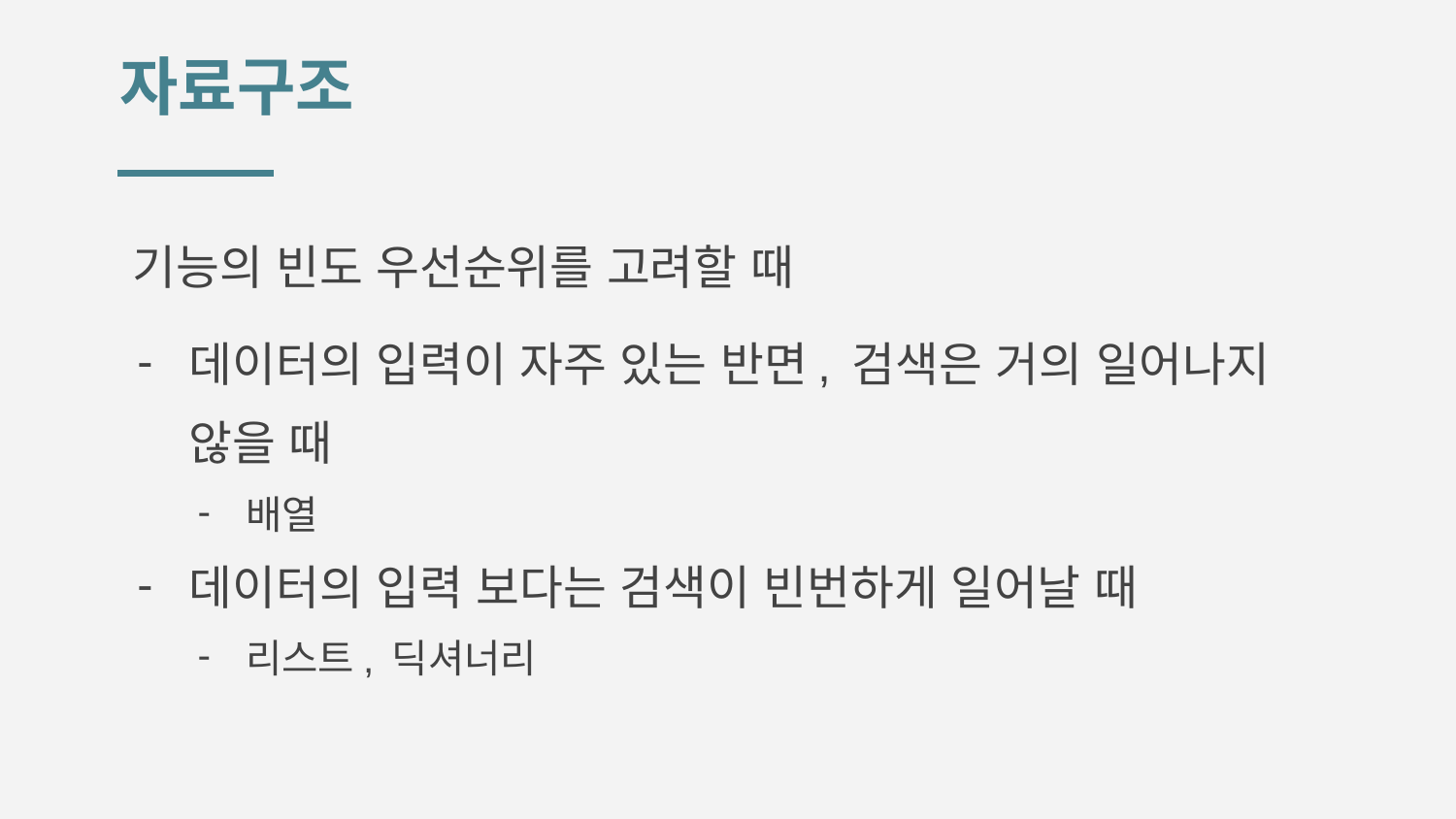

# 자료구조
기능의 빈도 우선순위를 고려할 때
데이터의 입력이 자주 있는 반면, 검색은 거의 일어나지 않을 때
배열
데이터의 입력 보다는 검색이 빈번하게 일어날 때
리스트, 딕셔너리